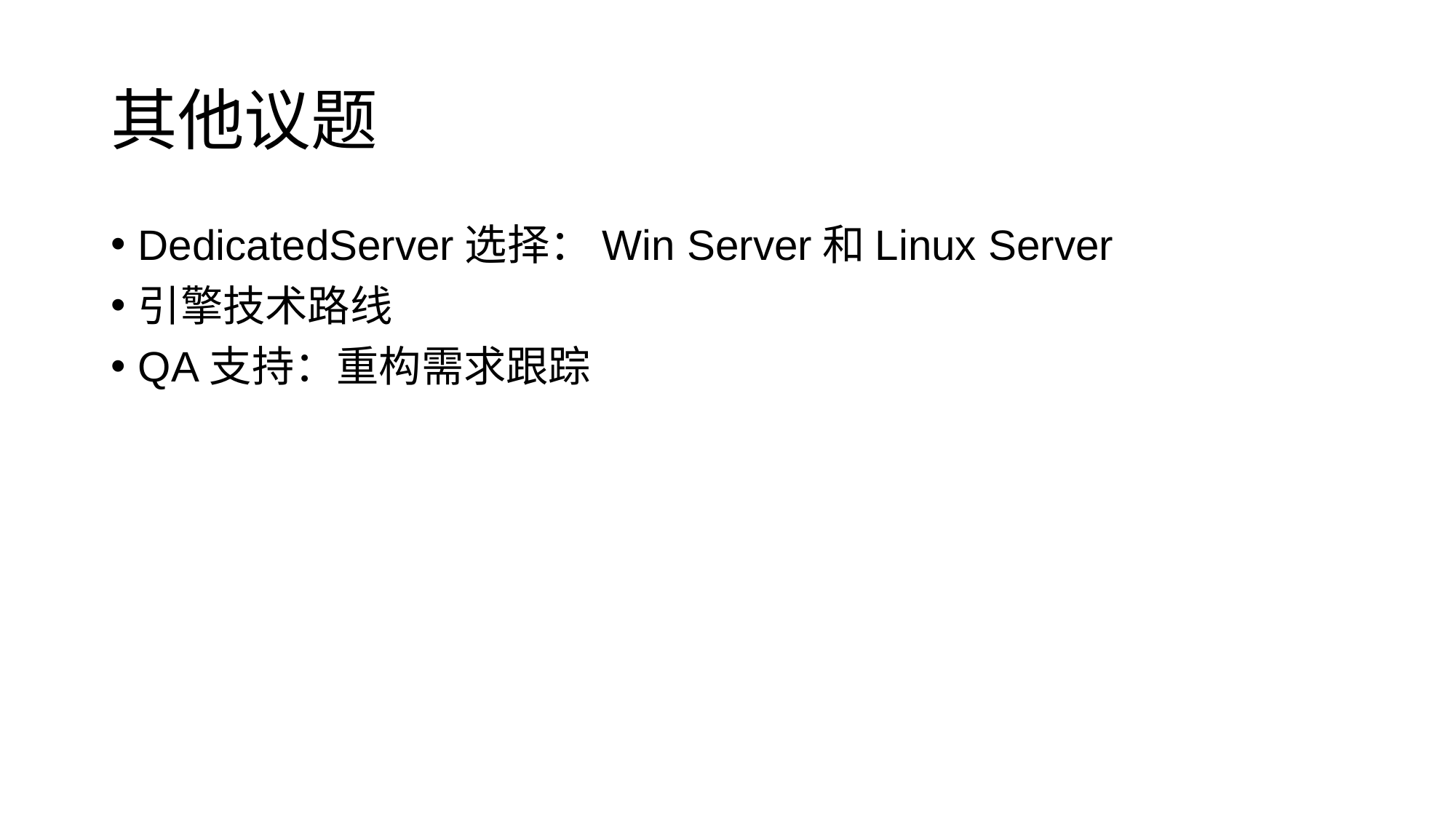

# 其他议题
DedicatedServer选择：Win Server和Linux Server
引擎技术路线
QA支持：重构需求跟踪